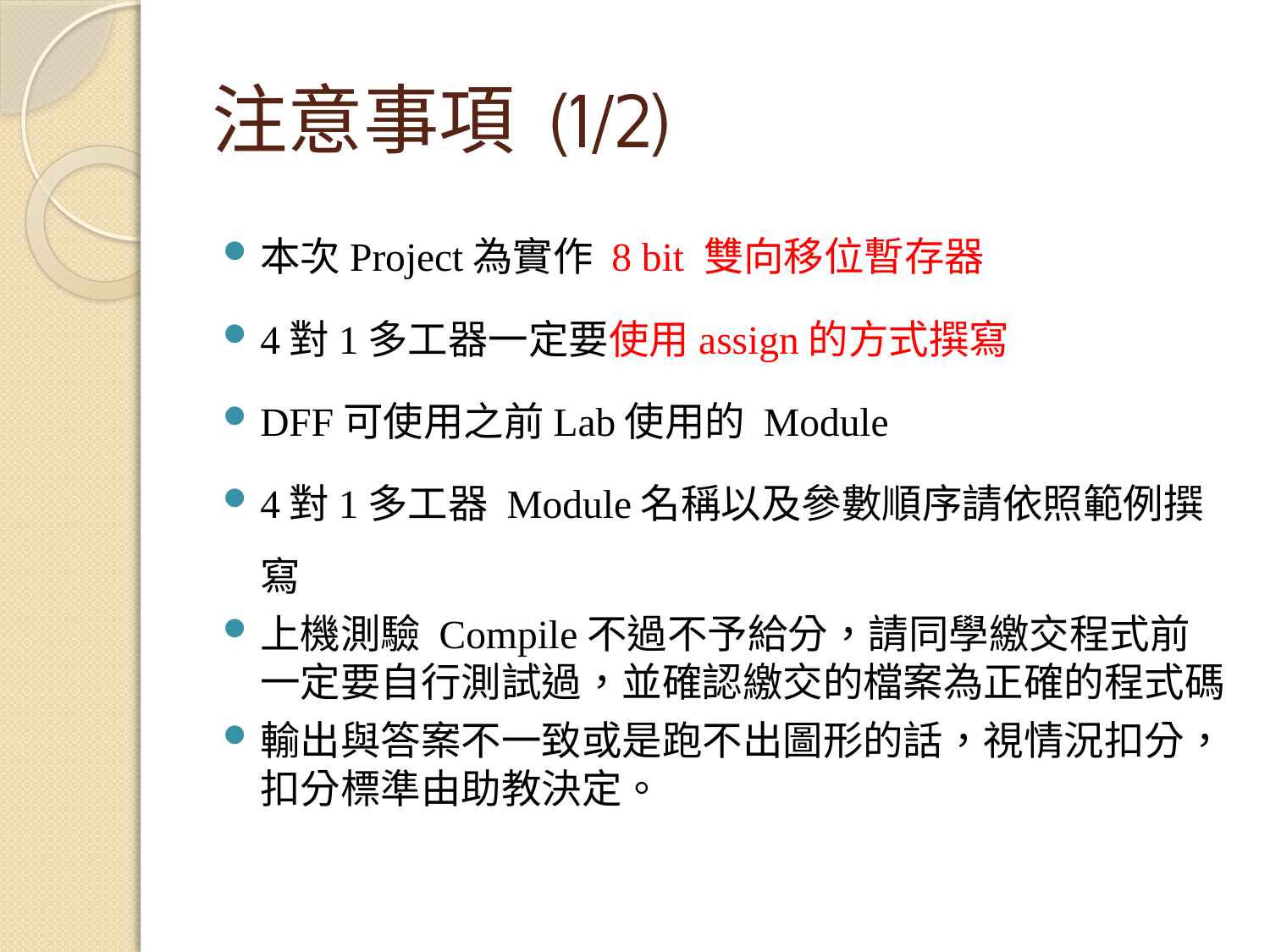

# 注意事項 (1/2)
本次Project為實作 8 bit 雙向移位暫存器
4對1多工器一定要使用assign的方式撰寫
DFF可使用之前Lab使用的 Module
4對1多工器 Module名稱以及參數順序請依照範例撰寫
上機測驗 Compile不過不予給分，請同學繳交程式前一定要自行測試過，並確認繳交的檔案為正確的程式碼
輸出與答案不一致或是跑不出圖形的話，視情況扣分，扣分標準由助教決定。